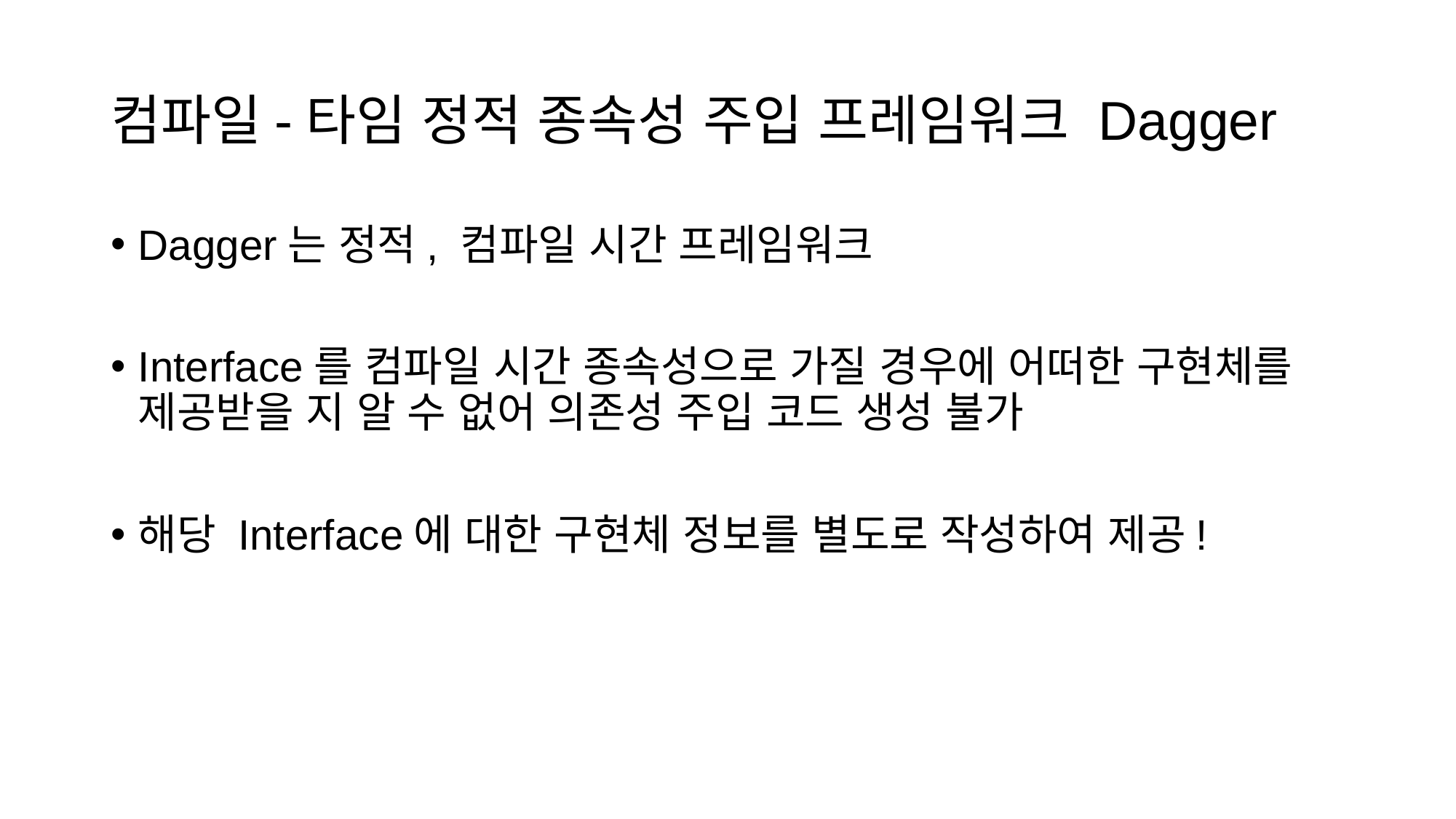

# 컴파일-타임 정적 종속성 주입 프레임워크 Dagger
Dagger는 정적, 컴파일 시간 프레임워크

Interface를 컴파일 시간 종속성으로 가질 경우에 어떠한 구현체를 제공받을 지 알 수 없어 의존성 주입 코드 생성 불가

해당 Interface에 대한 구현체 정보를 별도로 작성하여 제공!